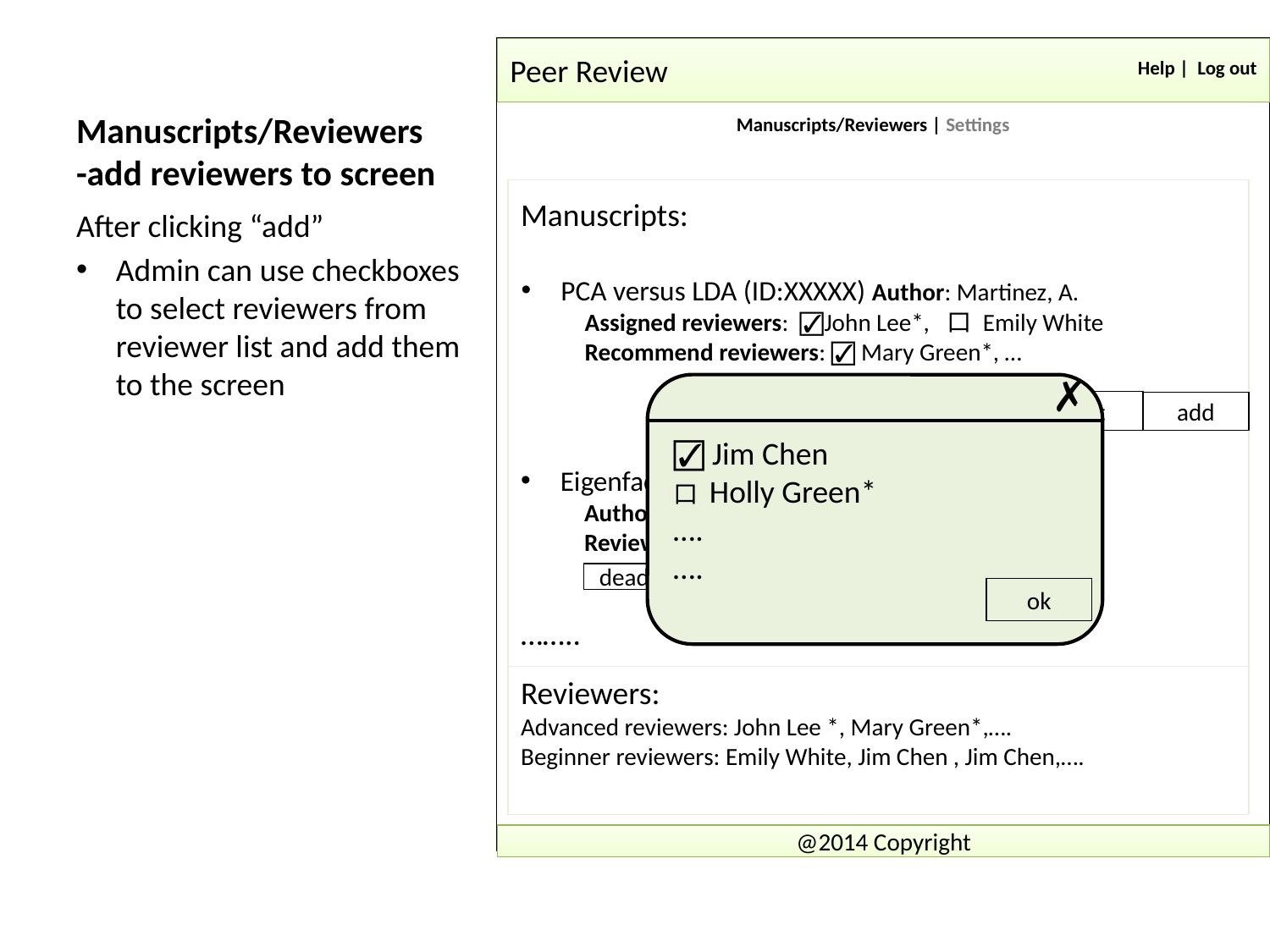

# Manuscripts/Reviewers -add reviewers to screen

Peer Review
Help |  Log out
Manuscripts/Reviewers | Settings
Manuscripts:

……..
After clicking “add”
Admin can use checkboxes to select reviewers from reviewer list and add them to the screen
PCA versus LDA (ID:XXXXX) Author: Martinez, A.
Assigned reviewers:  ☑John Lee*,  口 Emily White
Recommend reviewers: ☑ Mary Green*, …

✗

☑ Jim Chen
口 Holly Green*
….
….
ok
finish  edit
add
Eigenfaces for Recognition (ID:XXXXX)
Author: Martinez, A.
Reviewers: John Lee*, Jim Lee, John Green,…

deadlines
meeting
feedback
Reviewers:
Advanced reviewers: John Lee *, Mary Green*,….
Beginner reviewers: Emily White, Jim Chen , Jim Chen,….

@2014 Copyright